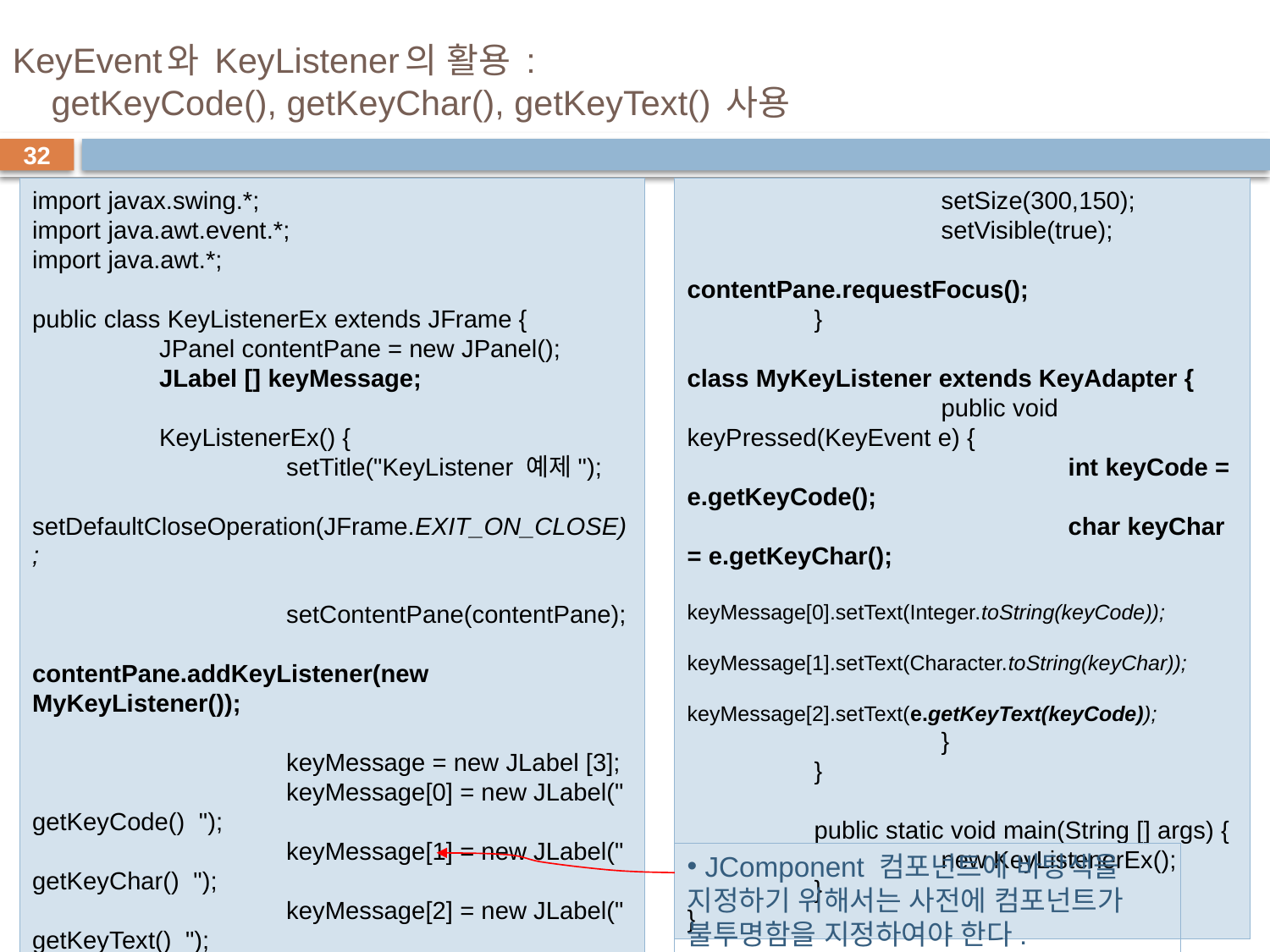

# KeyEvent와 KeyListener의 활용 : getKeyCode(), getKeyChar(), getKeyText() 사용
32
		setSize(300,150);
		setVisible(true);
		contentPane.requestFocus();
	}

class MyKeyListener extends KeyAdapter {
		public void keyPressed(KeyEvent e) {
			int keyCode = e.getKeyCode();
			char keyChar = e.getKeyChar();
			keyMessage[0].setText(Integer.toString(keyCode));
			keyMessage[1].setText(Character.toString(keyChar));
			keyMessage[2].setText(e.getKeyText(keyCode));
		}
	}

	public static void main(String [] args) {
		new KeyListenerEx();
	}
}
import javax.swing.*;
import java.awt.event.*;
import java.awt.*;

public class KeyListenerEx extends JFrame {
	JPanel contentPane = new JPanel();
	JLabel [] keyMessage;

	KeyListenerEx() {
		setTitle("KeyListener 예제");
		setDefaultCloseOperation(JFrame.EXIT_ON_CLOSE);

		setContentPane(contentPane);
		contentPane.addKeyListener(new MyKeyListener());

		keyMessage = new JLabel [3];
		keyMessage[0] = new JLabel("  getKeyCode()  ");
		keyMessage[1] = new JLabel("  getKeyChar()  ");
		keyMessage[2] = new JLabel("  getKeyText()  ");

		for(int i=0; i<keyMessage.length; i++) {
			contentPane.add(keyMessage[i]);
			keyMessage[i].setOpaque(true);
			keyMessage[i].setBackground(Color.CYAN);
		}
 JComponent 컴포넌트에 바탕색을 지정하기 위해서는 사전에 컴포넌트가 불투명함을 지정하여야 한다.